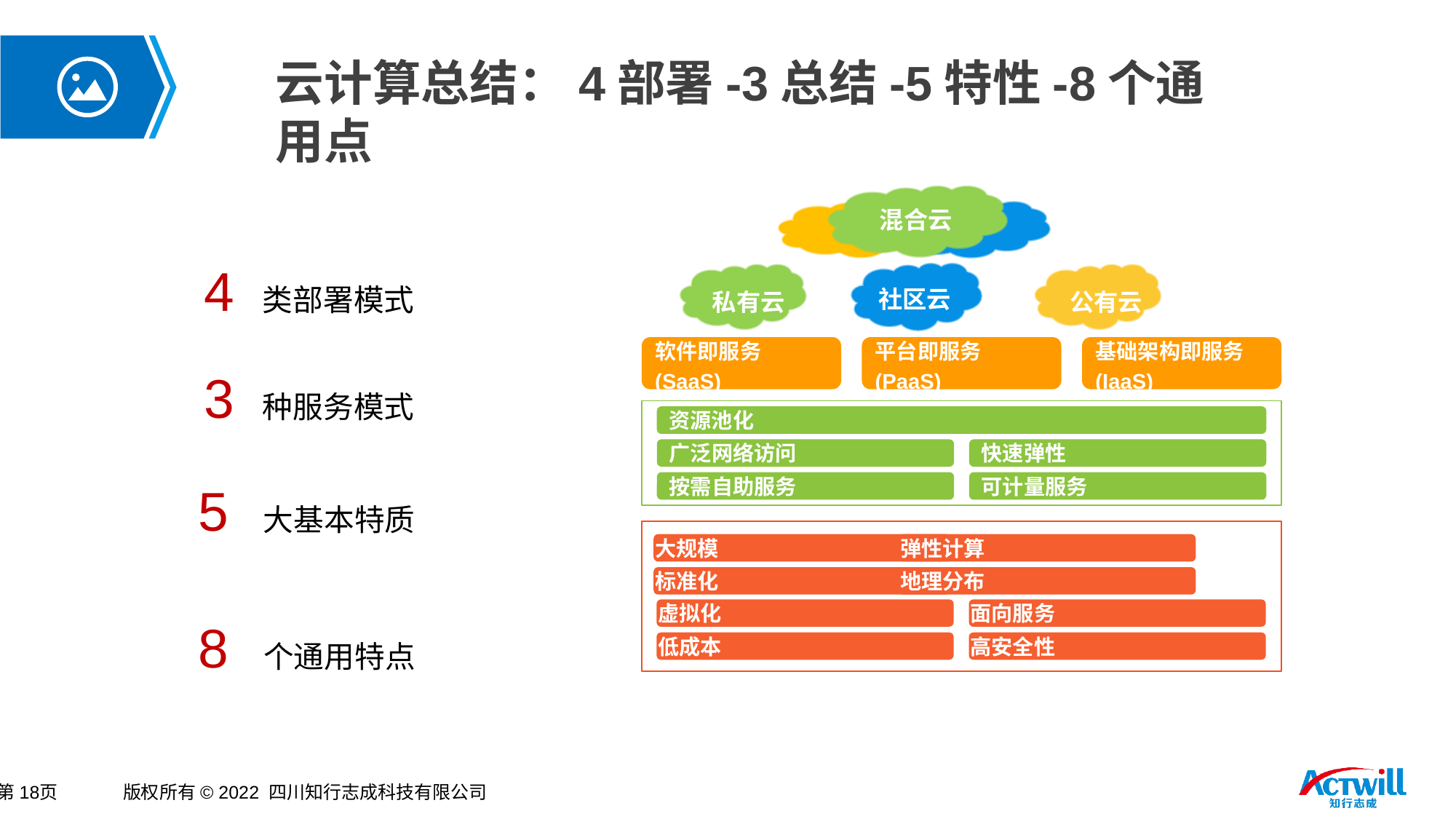

# 云计算总结：4部署-3总结-5特性-8个通用点

混合云

4 类部署模式

社区云

私有云

公有云
软件即服务 (SaaS)
平台即服务 (PaaS)
基础架构即服务 (IaaS)
3 种服务模式

资源池化
广泛网络访问
快速弹性
按需自助服务
可计量服务
5 大基本特质

虚拟化
面向服务
低成本
高安全性
大规模
弹性计算
标准化
地理分布
8 个通用特点